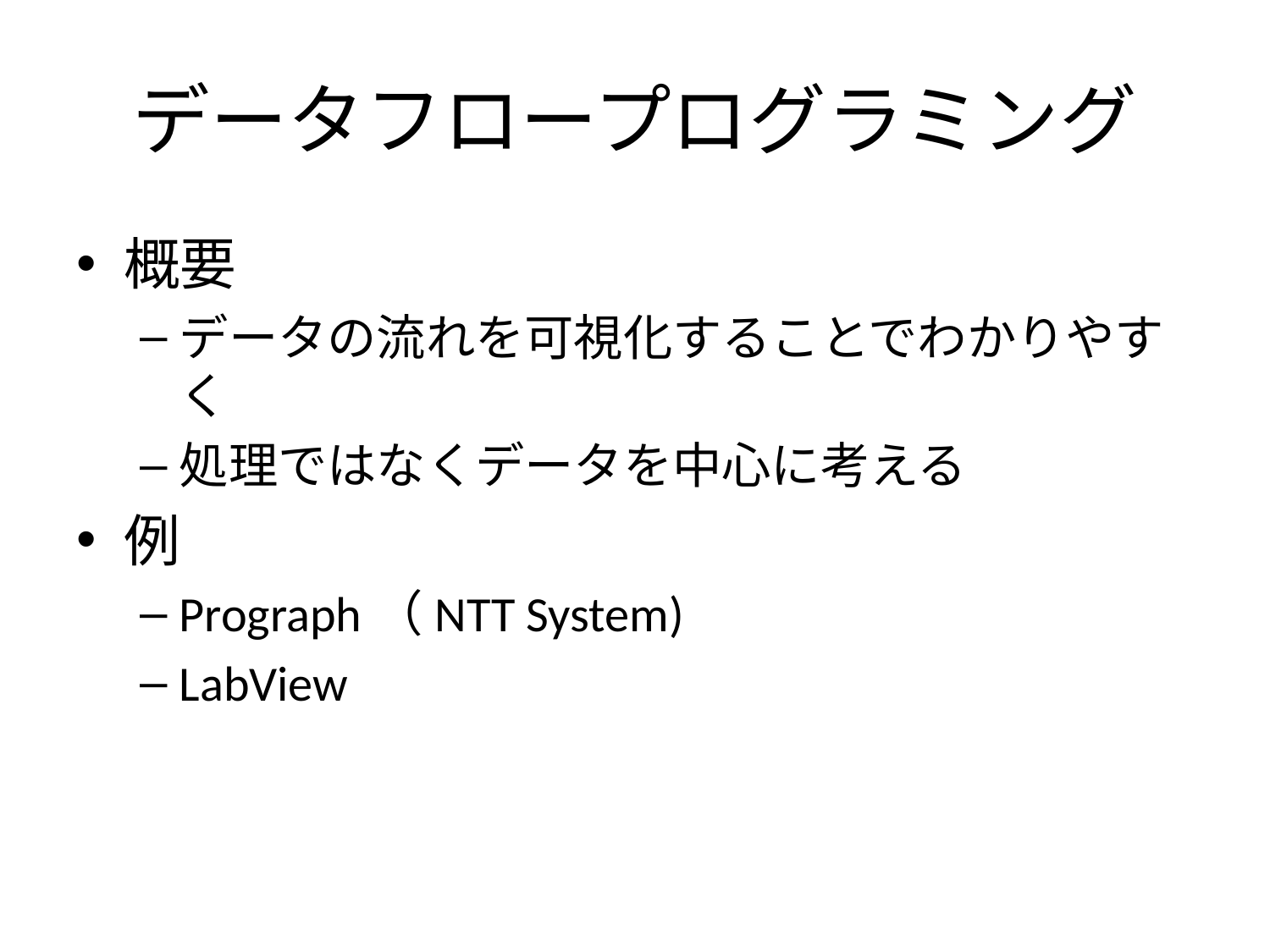

# データフロープログラミング
概要
データの流れを可視化することでわかりやすく
処理ではなくデータを中心に考える
例
Prograph（NTT System)
LabView